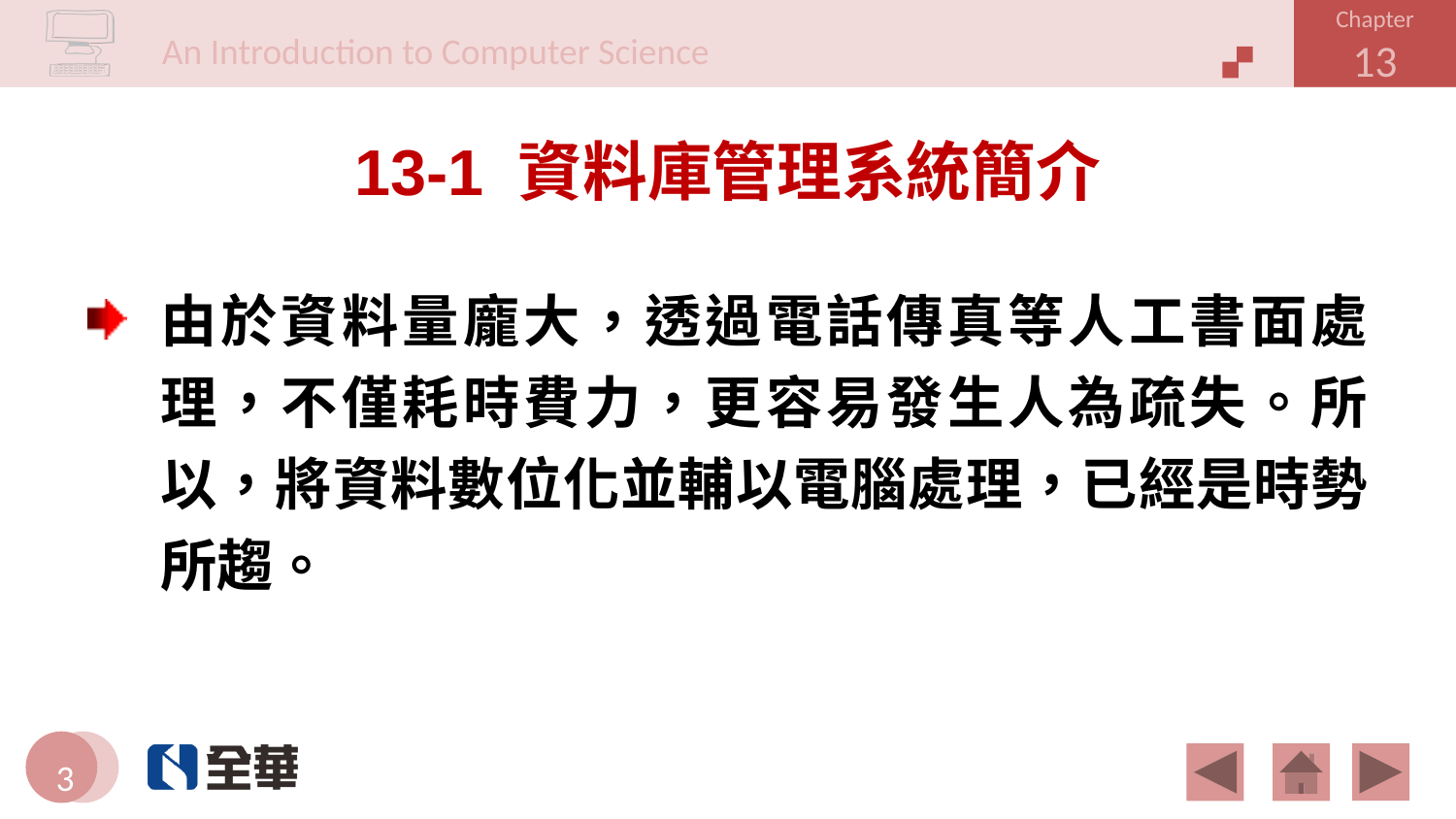

# 13-1 資料庫管理系統簡介
由於資料量龐大，透過電話傳真等人工書面處理，不僅耗時費力，更容易發生人為疏失。所以，將資料數位化並輔以電腦處理，已經是時勢所趨。